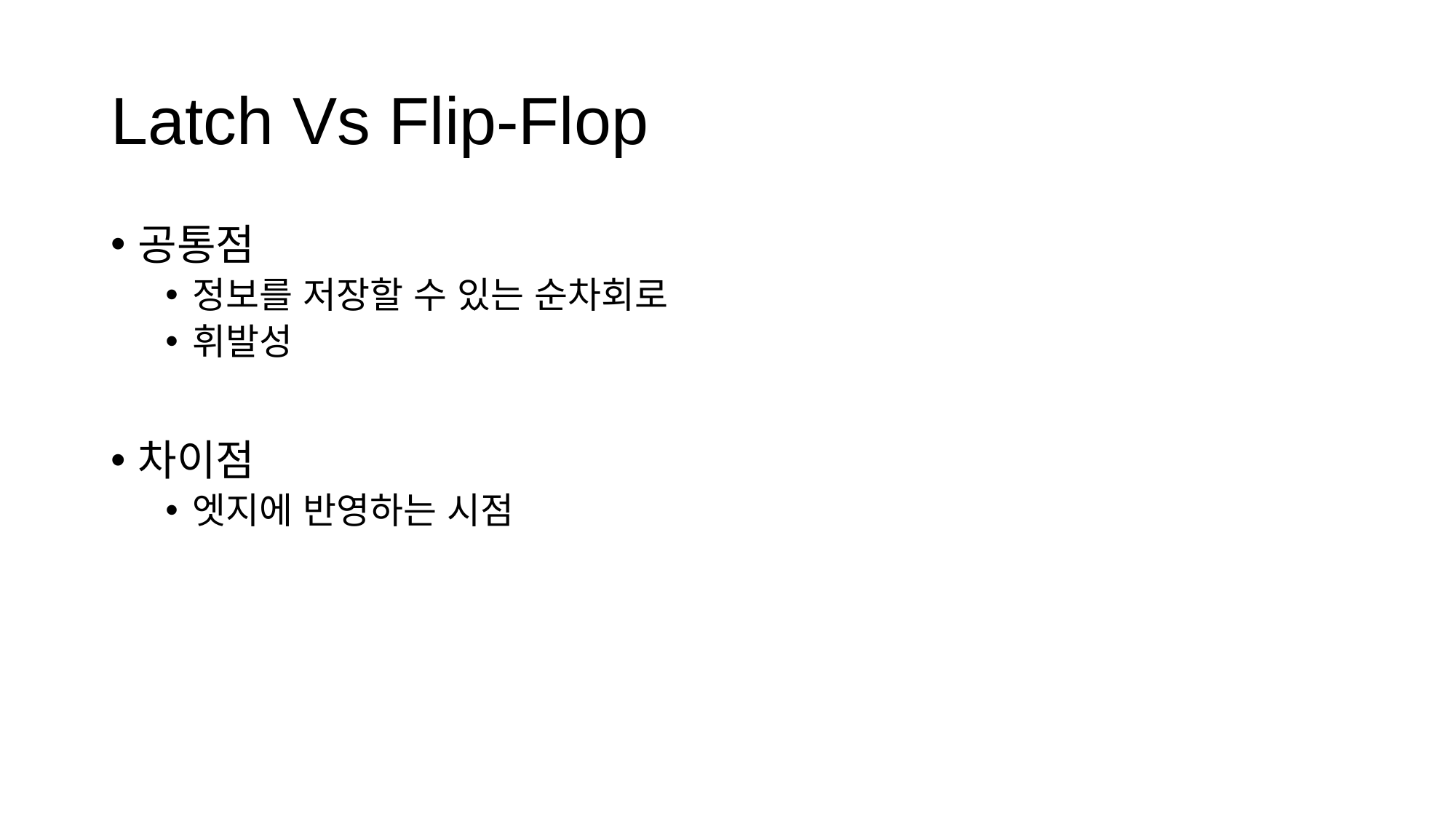

# Latch Vs Flip-Flop
공통점
정보를 저장할 수 있는 순차회로
휘발성

차이점
엣지에 반영하는 시점